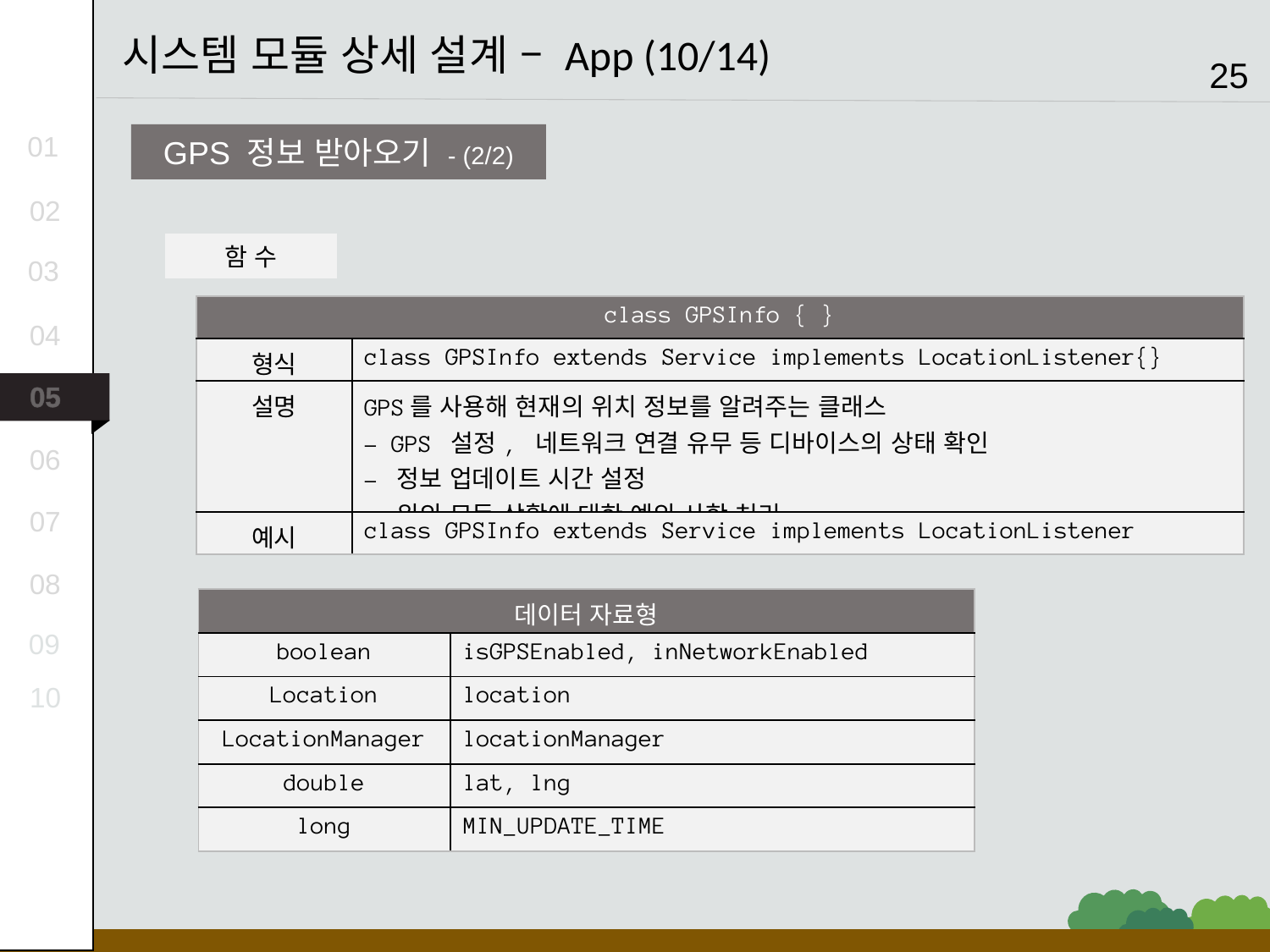

시스템 모듈 상세 설계 – App (10/14)

25
01
GPS 정보 받아오기 - (2/2)
02
함 수
03
| class GPSInfo { } |  |
| --- | --- |
| 형식 | class GPSInfo extends Service implements LocationListener{} |
| 설명 | GPS를 사용해 현재의 위치 정보를 알려주는 클래스 - GPS 설정, 네트워크 연결 유무 등 디바이스의 상태 확인 - 정보 업데이트 시간 설정 - 위의 모든 상황에 대한 예외 사항 처리 |
| 예시 | class GPSInfo extends Service implements LocationListener |

04
05

06
07
08
| 데이터 자료형 |  |
| --- | --- |
| boolean | isGPSEnabled, inNetworkEnabled |
| Location | location |
| LocationManager | locationManager |
| double | lat, lng |
| long | MIN\_UPDATE\_TIME |
09
10